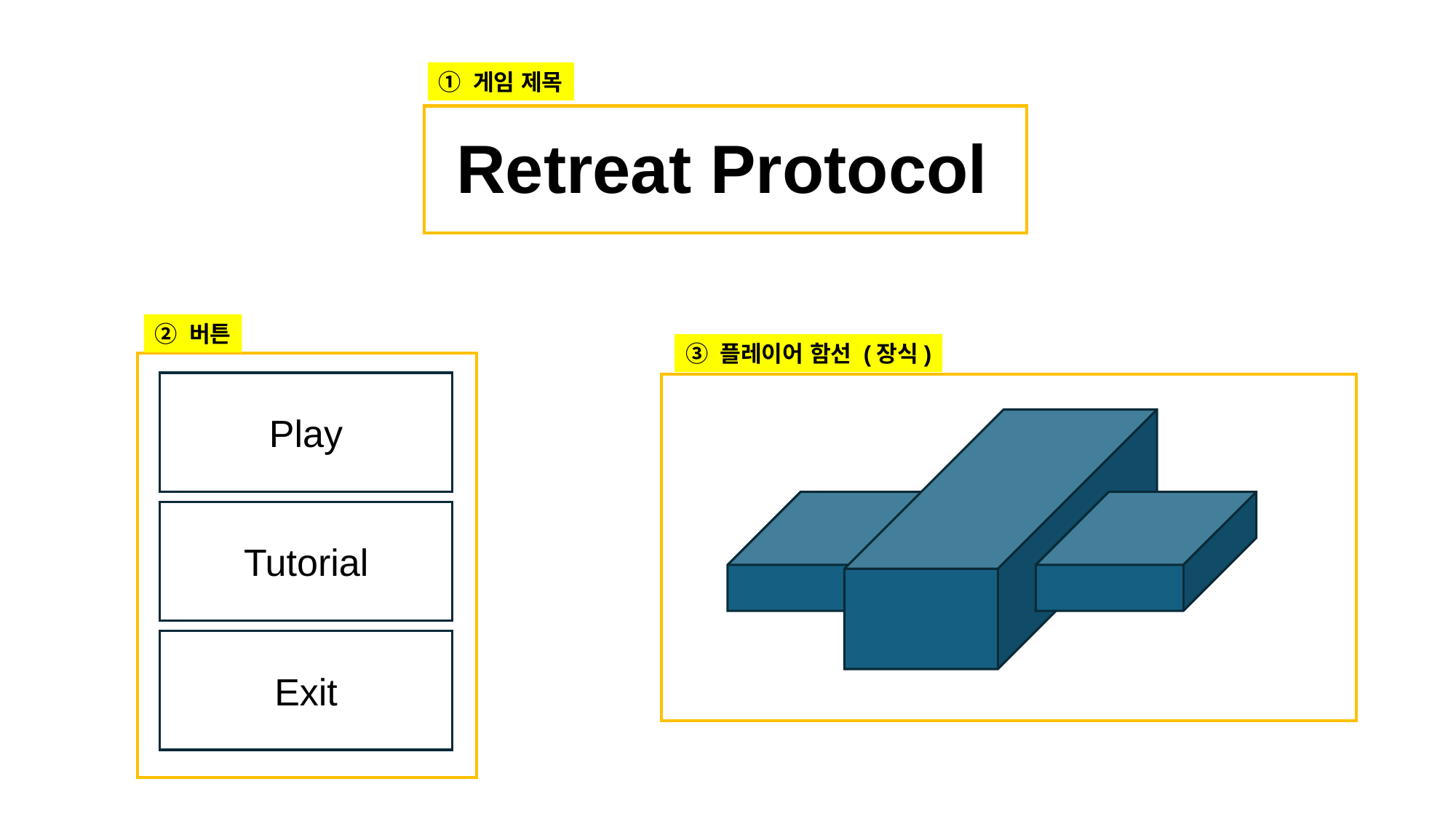

① 게임 제목

Retreat Protocol
② 버튼
③ 플레이어 함선 (장식)

Play

Tutorial
Exit